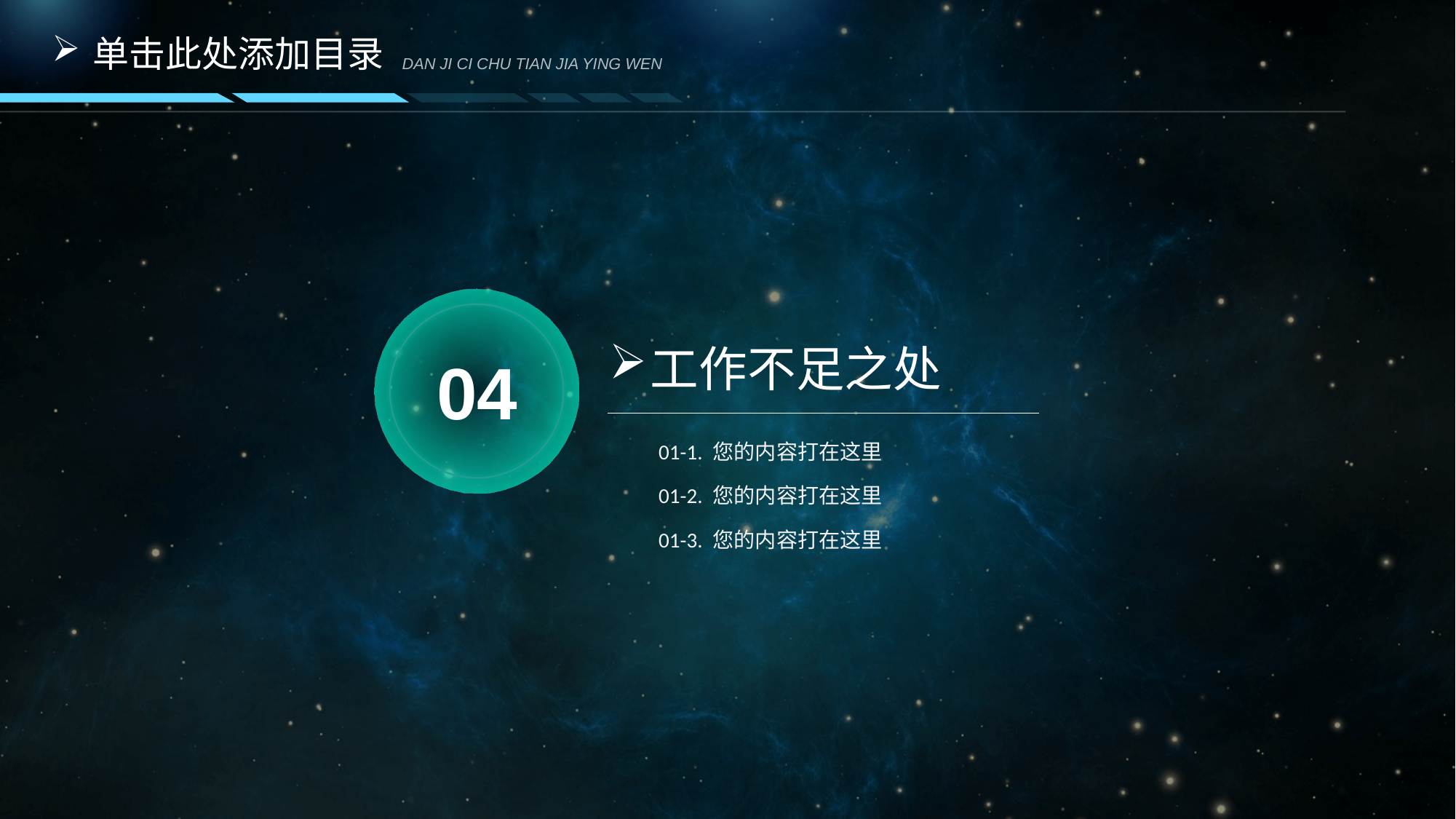

单击此处添加目录
DAN JI CI CHU TIAN JIA YING WEN

04
工作不足之处
01-1. 您的内容打在这里
01-2. 您的内容打在这里
01-3. 您的内容打在这里